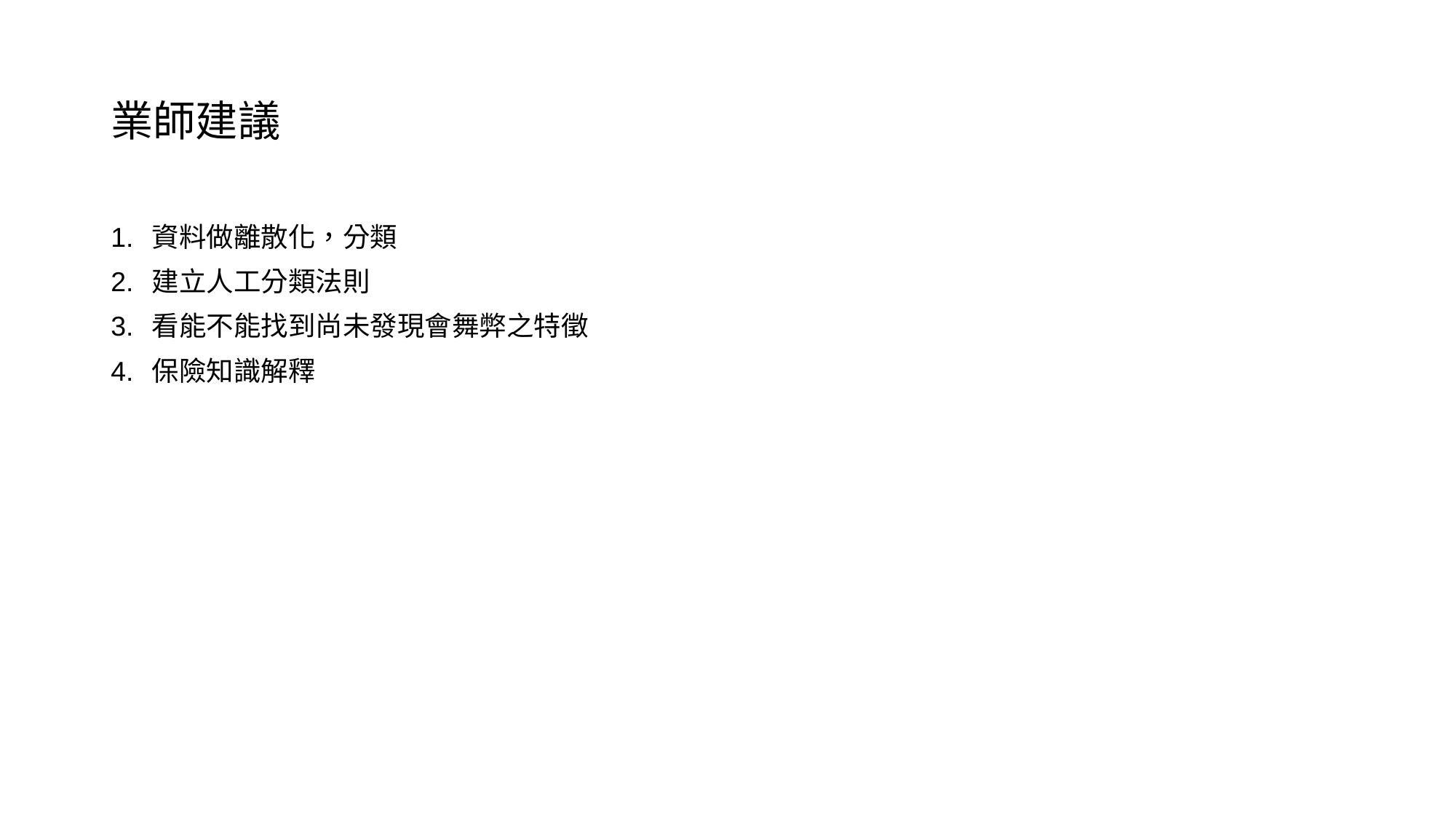

# 業師建議
資料做離散化，分類
建立人工分類法則
看能不能找到尚未發現會舞弊之特徵
保險知識解釋